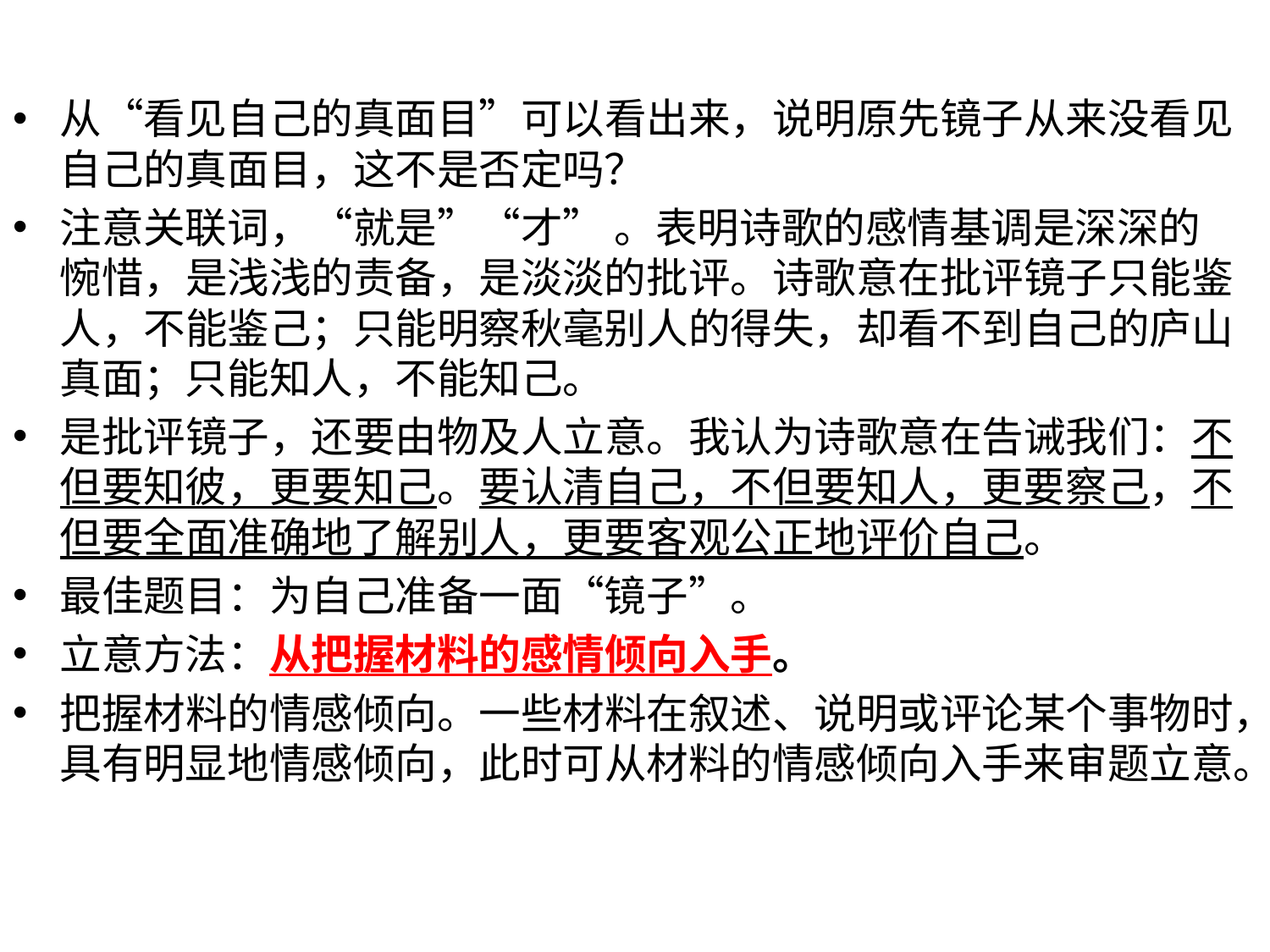

#
从“看见自己的真面目”可以看出来，说明原先镜子从来没看见自己的真面目，这不是否定吗？
注意关联词，“就是”“才” 。表明诗歌的感情基调是深深的惋惜，是浅浅的责备，是淡淡的批评。诗歌意在批评镜子只能鉴人，不能鉴己；只能明察秋毫别人的得失，却看不到自己的庐山真面；只能知人，不能知己。
是批评镜子，还要由物及人立意。我认为诗歌意在告诫我们：不但要知彼，更要知己。要认清自己，不但要知人，更要察己，不但要全面准确地了解别人，更要客观公正地评价自己。
最佳题目：为自己准备一面“镜子”。
立意方法：从把握材料的感情倾向入手。
把握材料的情感倾向。一些材料在叙述、说明或评论某个事物时，具有明显地情感倾向，此时可从材料的情感倾向入手来审题立意。